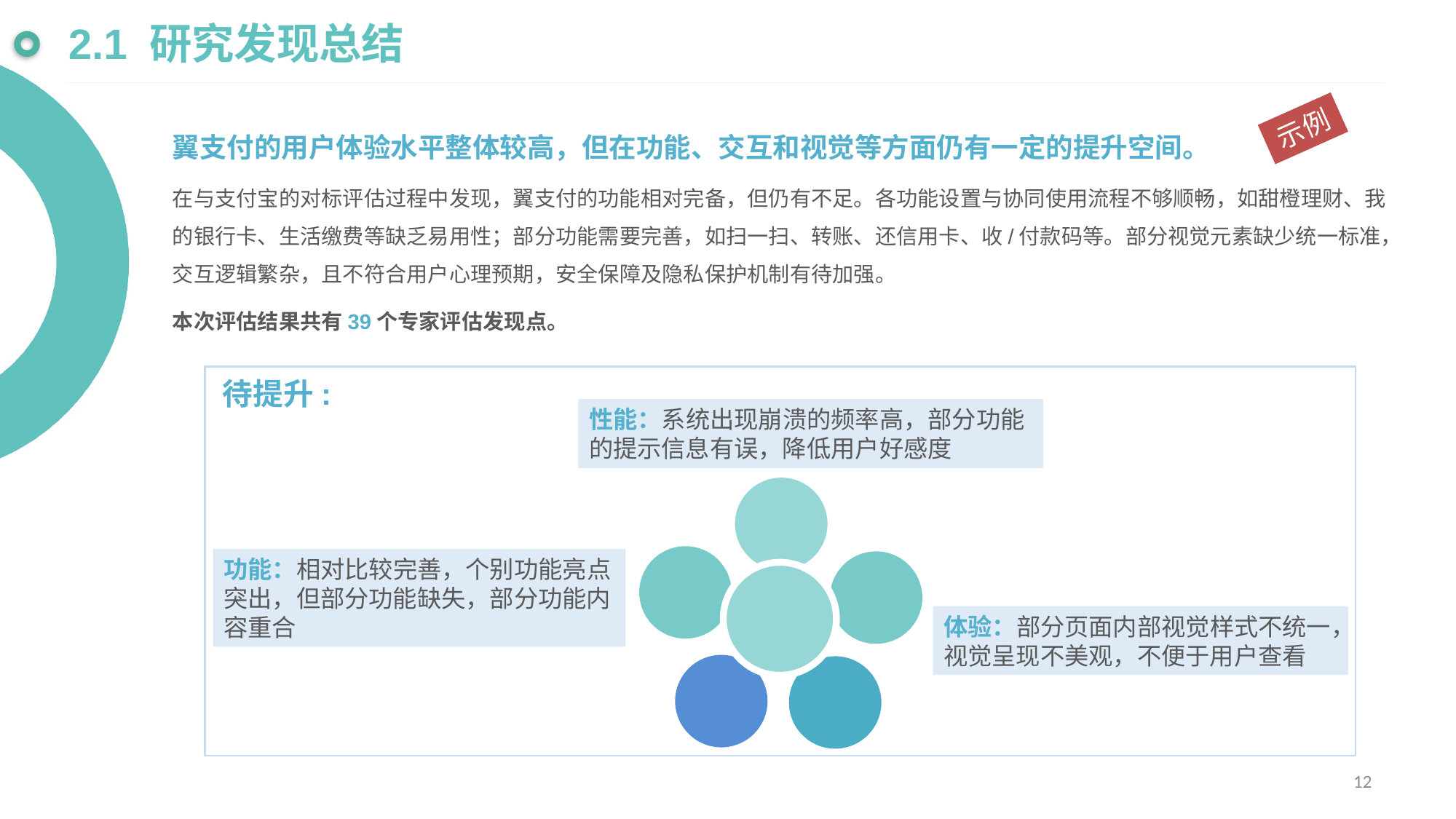

2.1 研究发现总结
示例
翼支付的用户体验水平整体较高，但在功能、交互和视觉等方面仍有一定的提升空间。
在与支付宝的对标评估过程中发现，翼支付的功能相对完备，但仍有不足。各功能设置与协同使用流程不够顺畅，如甜橙理财、我的银行卡、生活缴费等缺乏易用性；部分功能需要完善，如扫一扫、转账、还信用卡、收/付款码等。部分视觉元素缺少统一标准，交互逻辑繁杂，且不符合用户心理预期，安全保障及隐私保护机制有待加强。
本次评估结果共有39个专家评估发现点。

待提升:
性能：系统出现崩溃的频率高，部分功能的提示信息有误，降低用户好感度

功能：相对比较完善，个别功能亮点突出，但部分功能缺失，部分功能内容重合

体验：部分页面内部视觉样式不统一，视觉呈现不美观，不便于用户查看

12